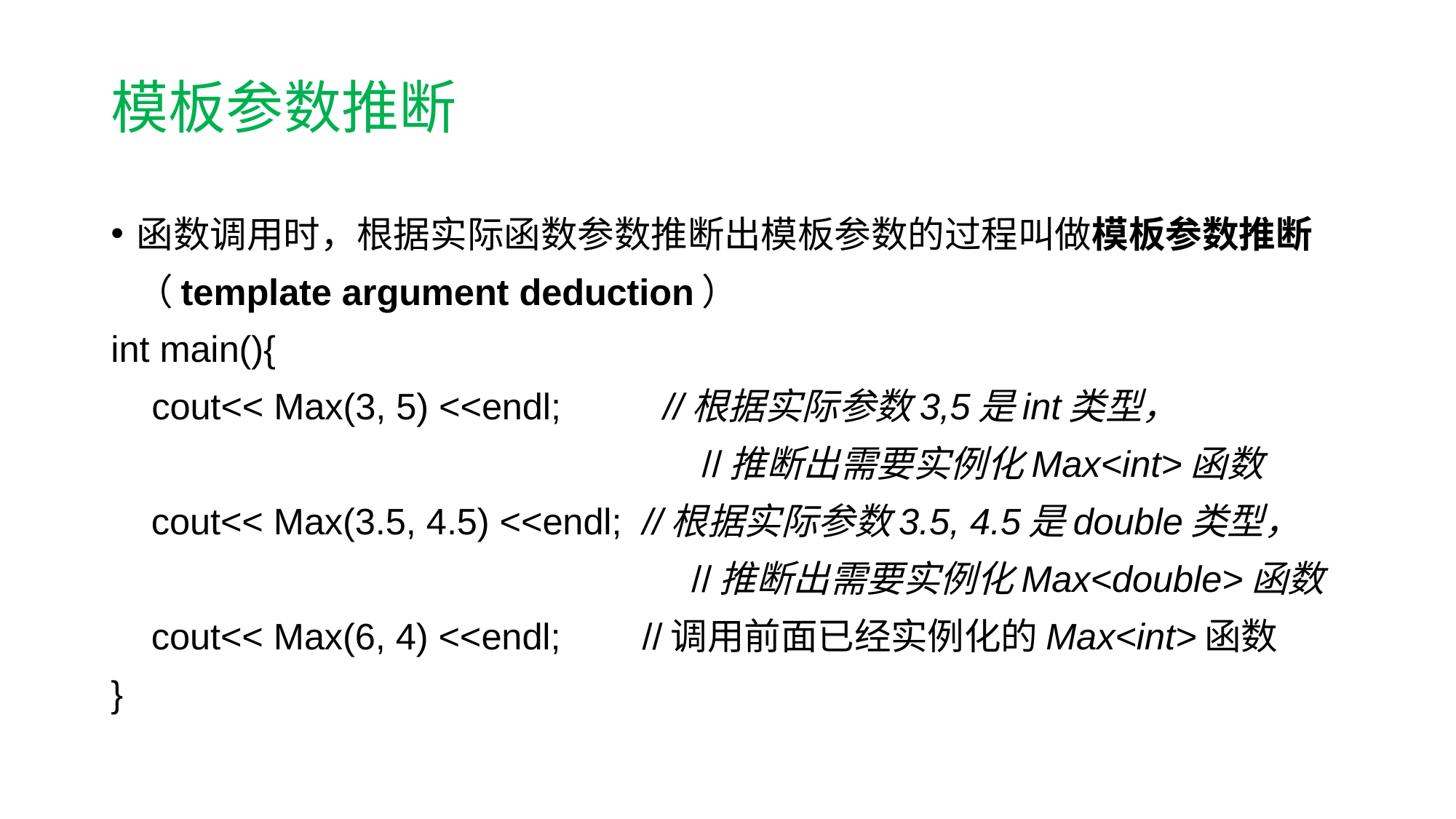

# 模板参数推断
函数调用时，根据实际函数参数推断出模板参数的过程叫做模板参数推断（template argument deduction）
int main(){
    cout<< Max(3, 5) <<endl;          //根据实际参数3,5是int类型，
                                                          //推断出需要实例化Max<int>函数
    cout<< Max(3.5, 4.5) <<endl;  //根据实际参数3.5, 4.5是double类型，
                                                         //推断出需要实例化Max<double>函数
    cout<< Max(6, 4) <<endl;        //调用前面已经实例化的Max<int>函数
}